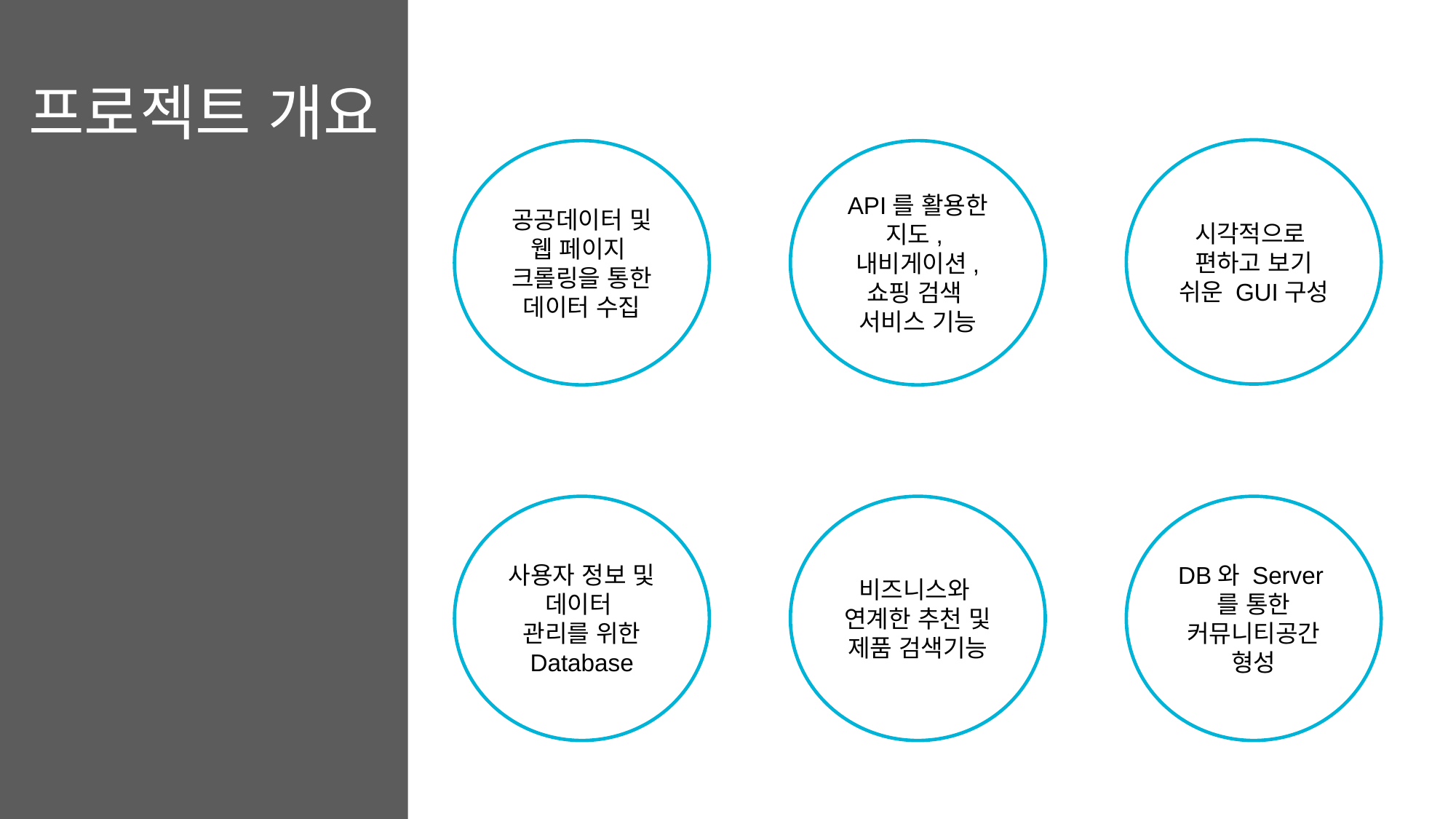

프로젝트 개요

시각적으로
편하고 보기
쉬운 GUI구성
공공데이터 및 웹 페이지
크롤링을 통한
데이터 수집
API를 활용한
지도,
내비게이션, 쇼핑 검색
서비스 기능
사용자 정보 및 데이터
관리를 위한 Database
비즈니스와
연계한 추천 및 제품 검색기능
DB와 Server를 통한 커뮤니티공간 형성